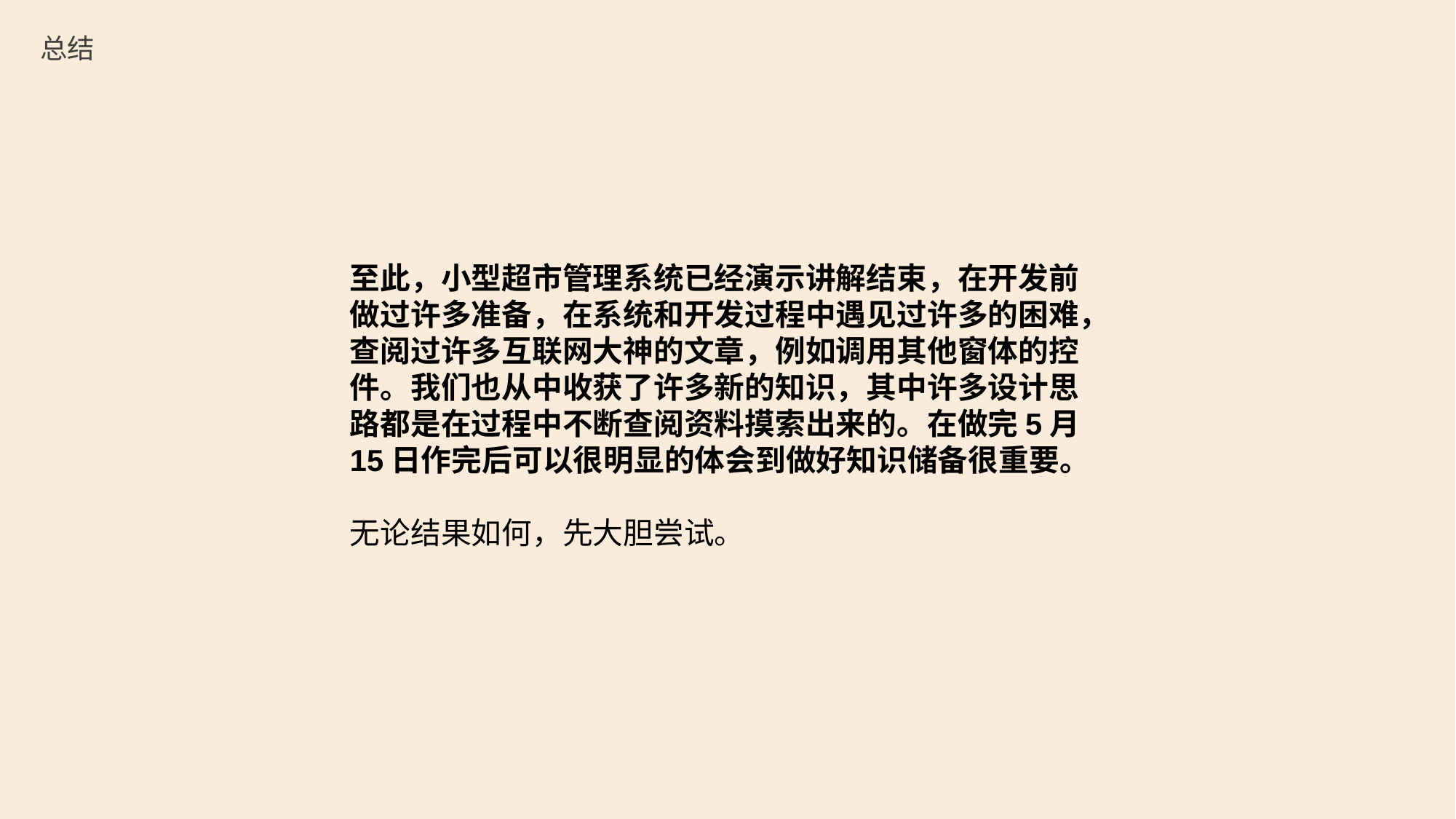

总结
至此，小型超市管理系统已经演示讲解结束，在开发前做过许多准备，在系统和开发过程中遇见过许多的困难，查阅过许多互联网大神的文章，例如调用其他窗体的控件。我们也从中收获了许多新的知识，其中许多设计思路都是在过程中不断查阅资料摸索出来的。在做完5月15日作完后可以很明显的体会到做好知识储备很重要。

无论结果如何，先大胆尝试。